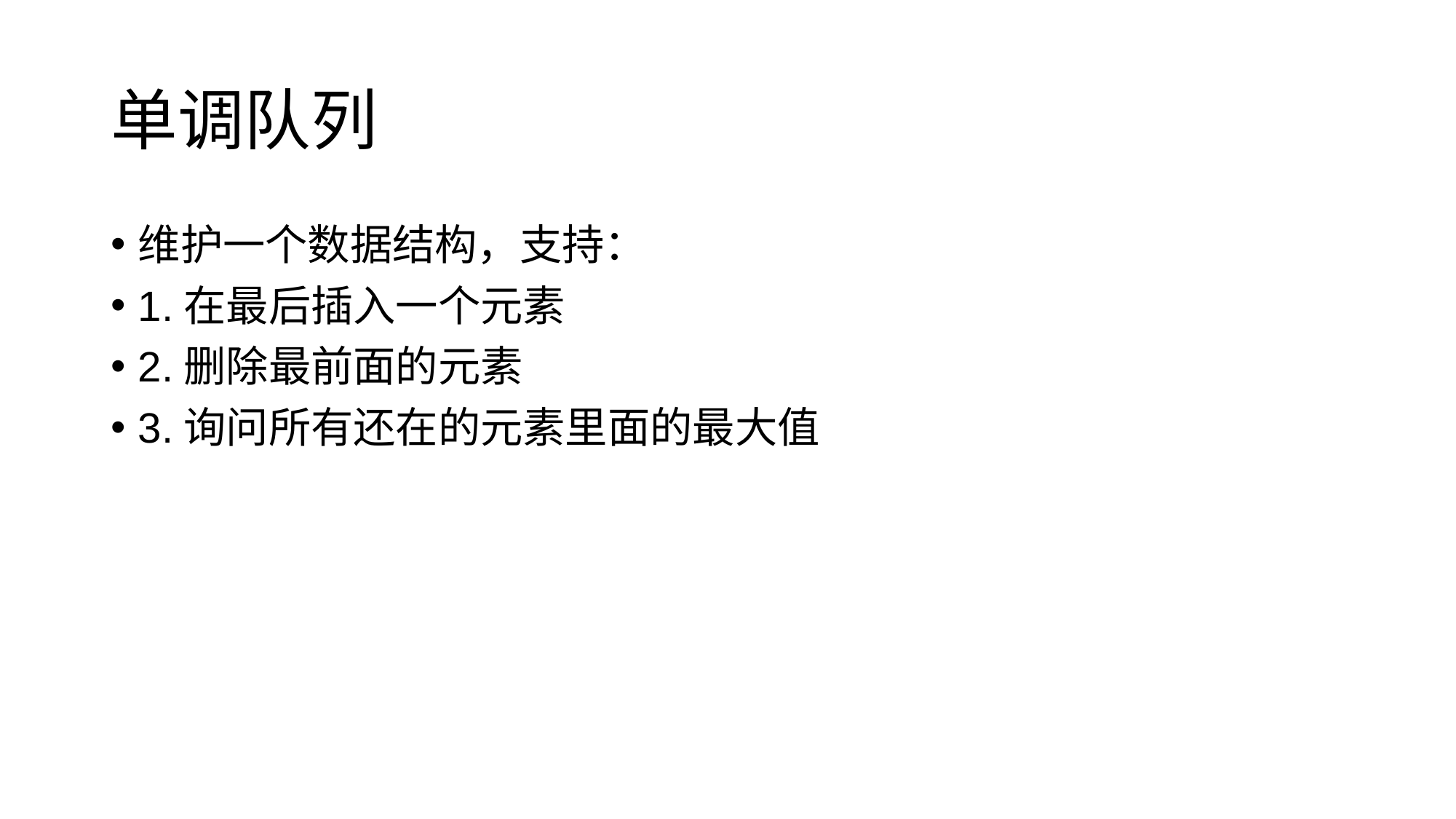

# 单调队列
维护一个数据结构，支持：
1.在最后插入一个元素
2.删除最前面的元素
3.询问所有还在的元素里面的最大值